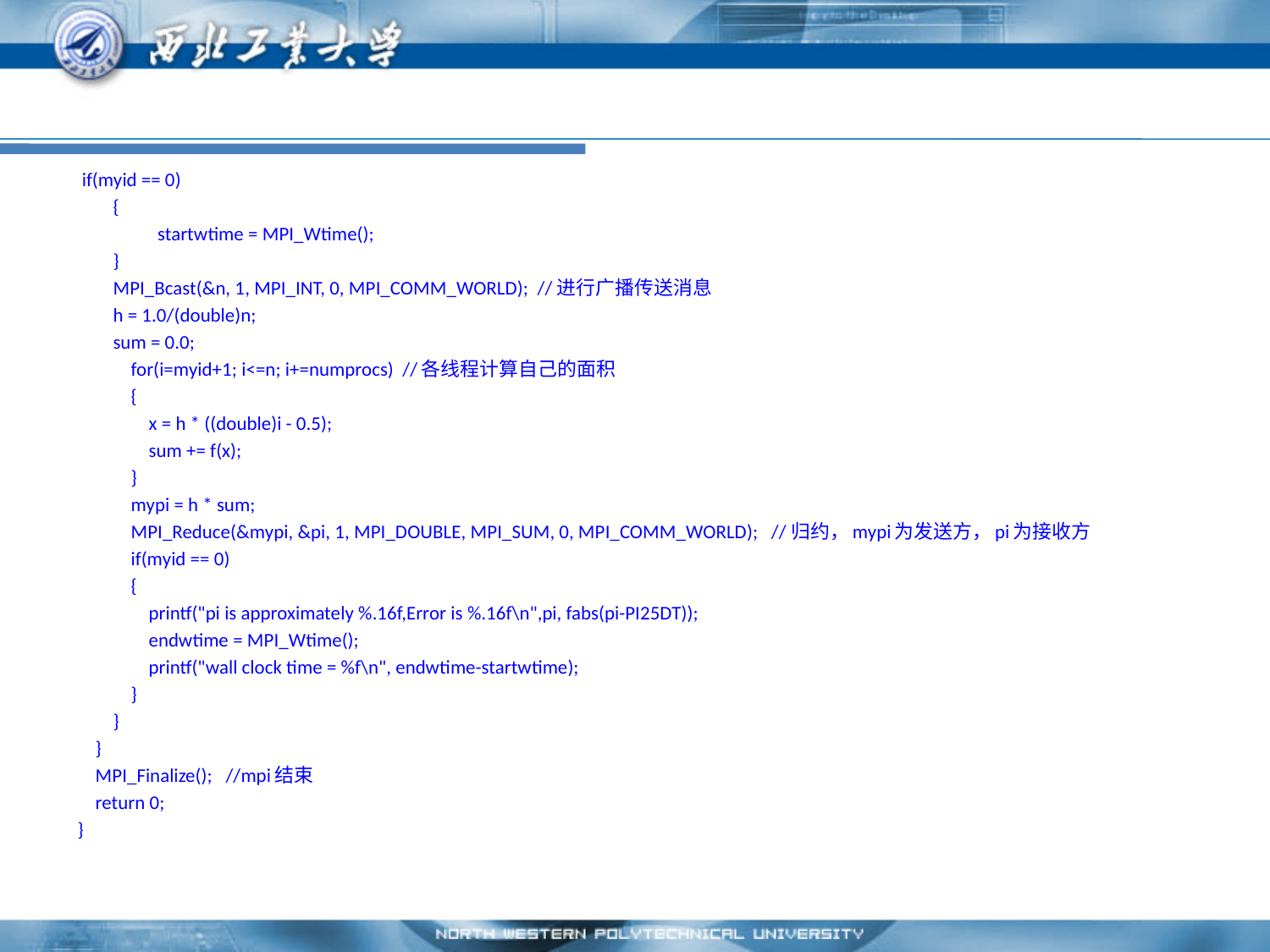

#
 if(myid == 0)
        {
                  startwtime = MPI_Wtime();
        }
        MPI_Bcast(&n, 1, MPI_INT, 0, MPI_COMM_WORLD);  //进行广播传送消息
        h = 1.0/(double)n;
        sum = 0.0;
            for(i=myid+1; i<=n; i+=numprocs)  //各线程计算自己的面积
            {
                x = h * ((double)i - 0.5);
                sum += f(x);
            }
            mypi = h * sum;
            MPI_Reduce(&mypi, &pi, 1, MPI_DOUBLE, MPI_SUM, 0, MPI_COMM_WORLD);   //归约，mypi为发送方，pi为接收方
            if(myid == 0)
            {
                printf("pi is approximately %.16f,Error is %.16f\n",pi, fabs(pi-PI25DT));
                endwtime = MPI_Wtime();
                printf("wall clock time = %f\n", endwtime-startwtime);
            }
        }
    }
    MPI_Finalize();   //mpi结束
    return 0;
}